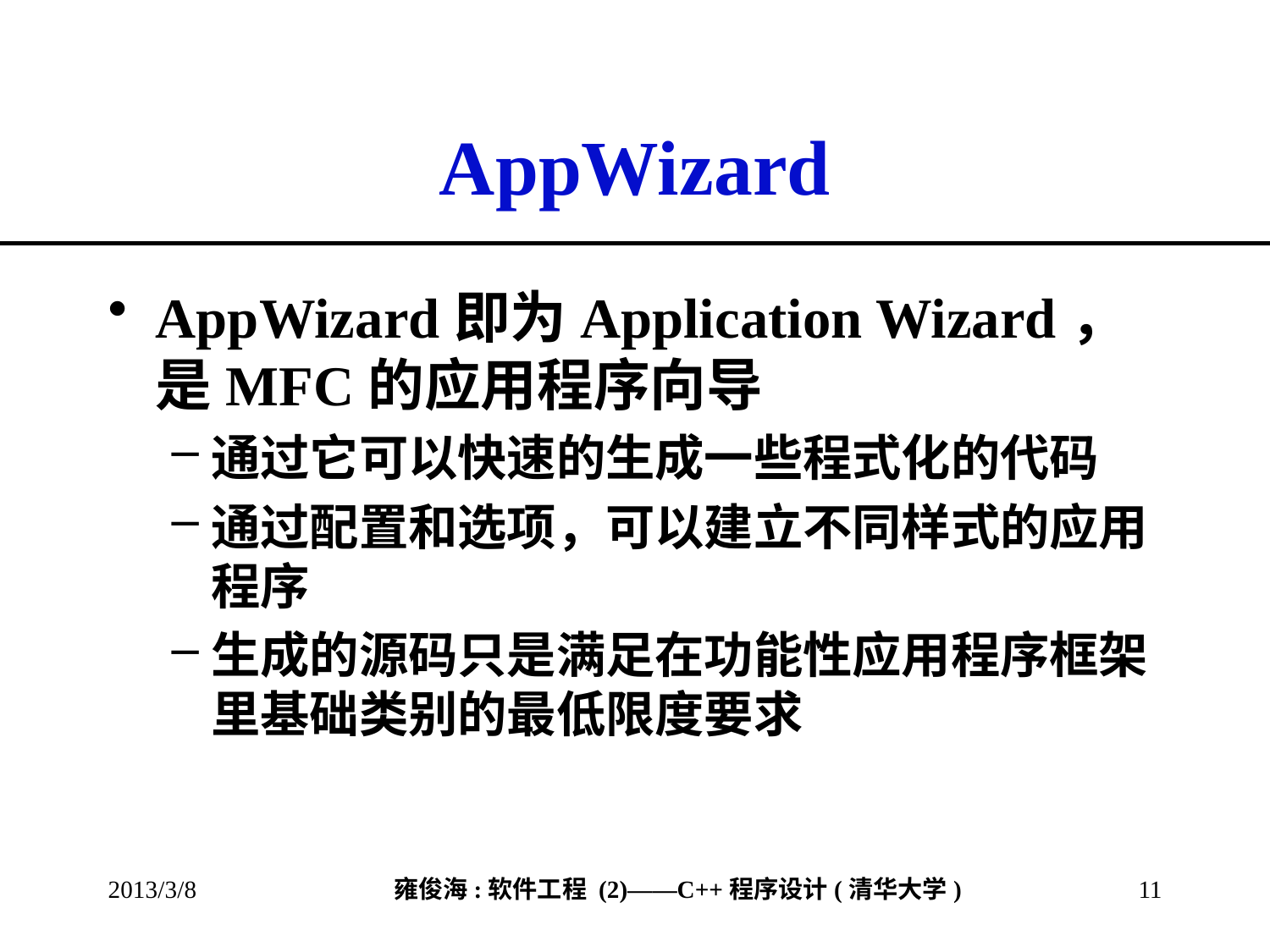

# AppWizard
AppWizard即为Application Wizard，是MFC的应用程序向导
通过它可以快速的生成一些程式化的代码
通过配置和选项，可以建立不同样式的应用程序
生成的源码只是满足在功能性应用程序框架里基础类别的最低限度要求
2013/3/8
11